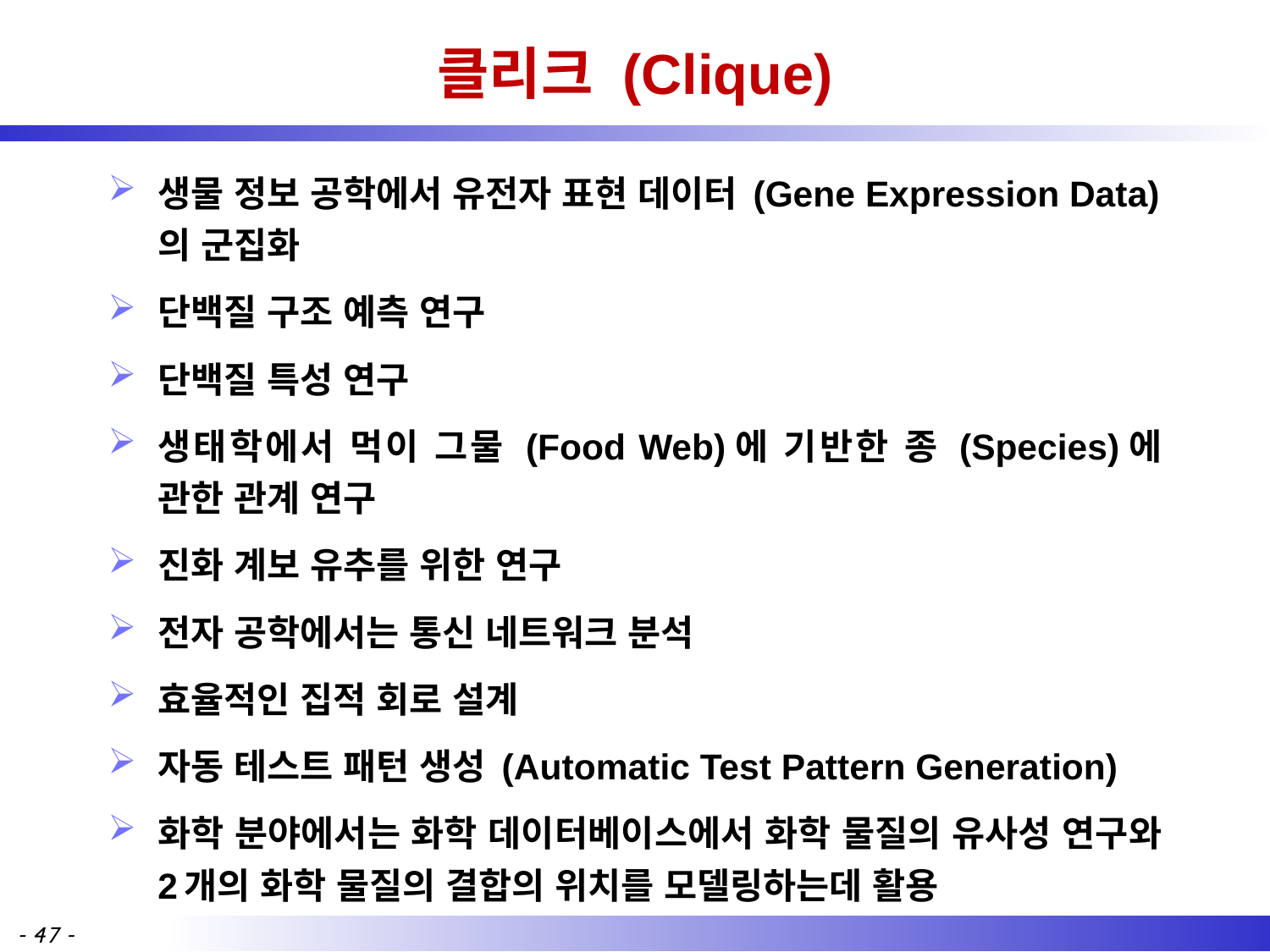

# 클리크 (Clique)
생물 정보 공학에서 유전자 표현 데이터 (Gene Expression Data)의 군집화
단백질 구조 예측 연구
단백질 특성 연구
생태학에서 먹이 그물 (Food Web)에 기반한 종 (Species)에 관한 관계 연구
진화 계보 유추를 위한 연구
전자 공학에서는 통신 네트워크 분석
효율적인 집적 회로 설계
자동 테스트 패턴 생성 (Automatic Test Pattern Generation)
화학 분야에서는 화학 데이터베이스에서 화학 물질의 유사성 연구와 2개의 화학 물질의 결합의 위치를 모델링하는데 활용
- 47 -